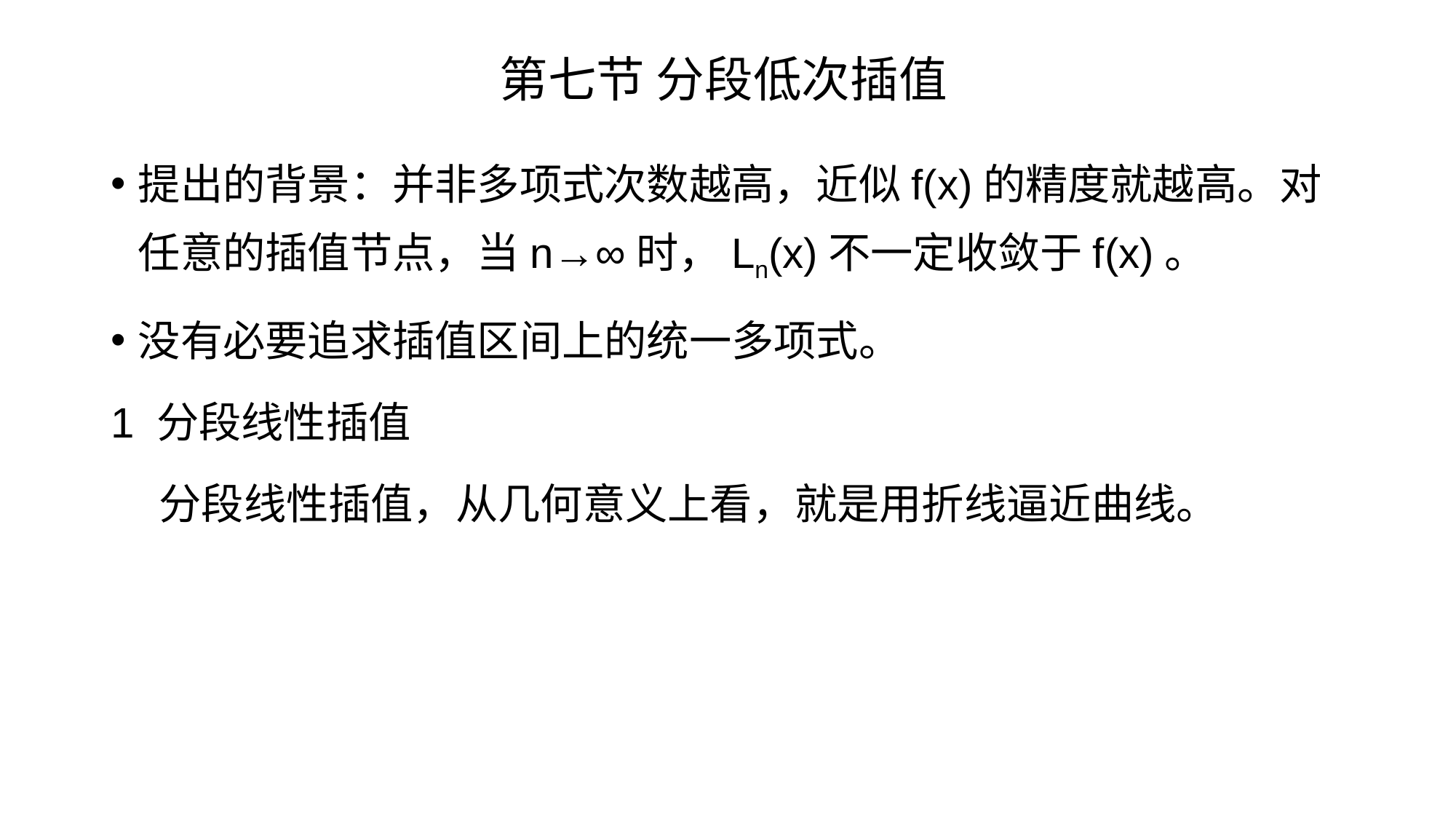

# 第七节 分段低次插值
提出的背景：并非多项式次数越高，近似f(x)的精度就越高。对任意的插值节点，当n→∞时，Ln(x)不一定收敛于f(x)。
没有必要追求插值区间上的统一多项式。
1 分段线性插值
    分段线性插值，从几何意义上看，就是用折线逼近曲线。